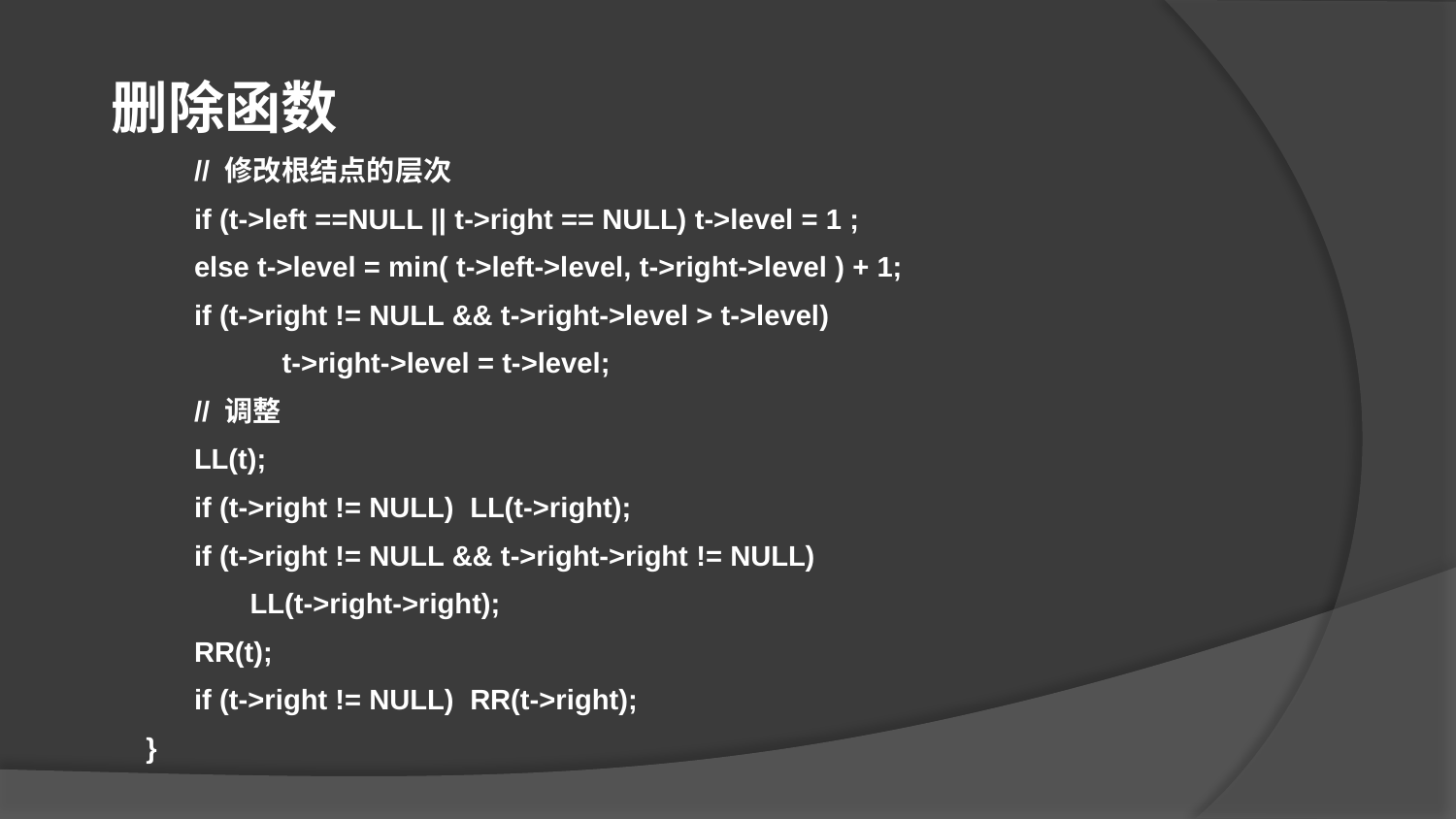

删除函数
      // 修改根结点的层次
      if (t->left ==NULL || t->right == NULL) t->level = 1 ;
      else t->level = min( t->left->level, t->right->level ) + 1;
      if (t->right != NULL && t->right->level > t->level)
                 t->right->level = t->level;
      // 调整
      LL(t);
      if (t->right != NULL)  LL(t->right);
      if (t->right != NULL && t->right->right != NULL)
             LL(t->right->right);
      RR(t);
      if (t->right != NULL)  RR(t->right);
}